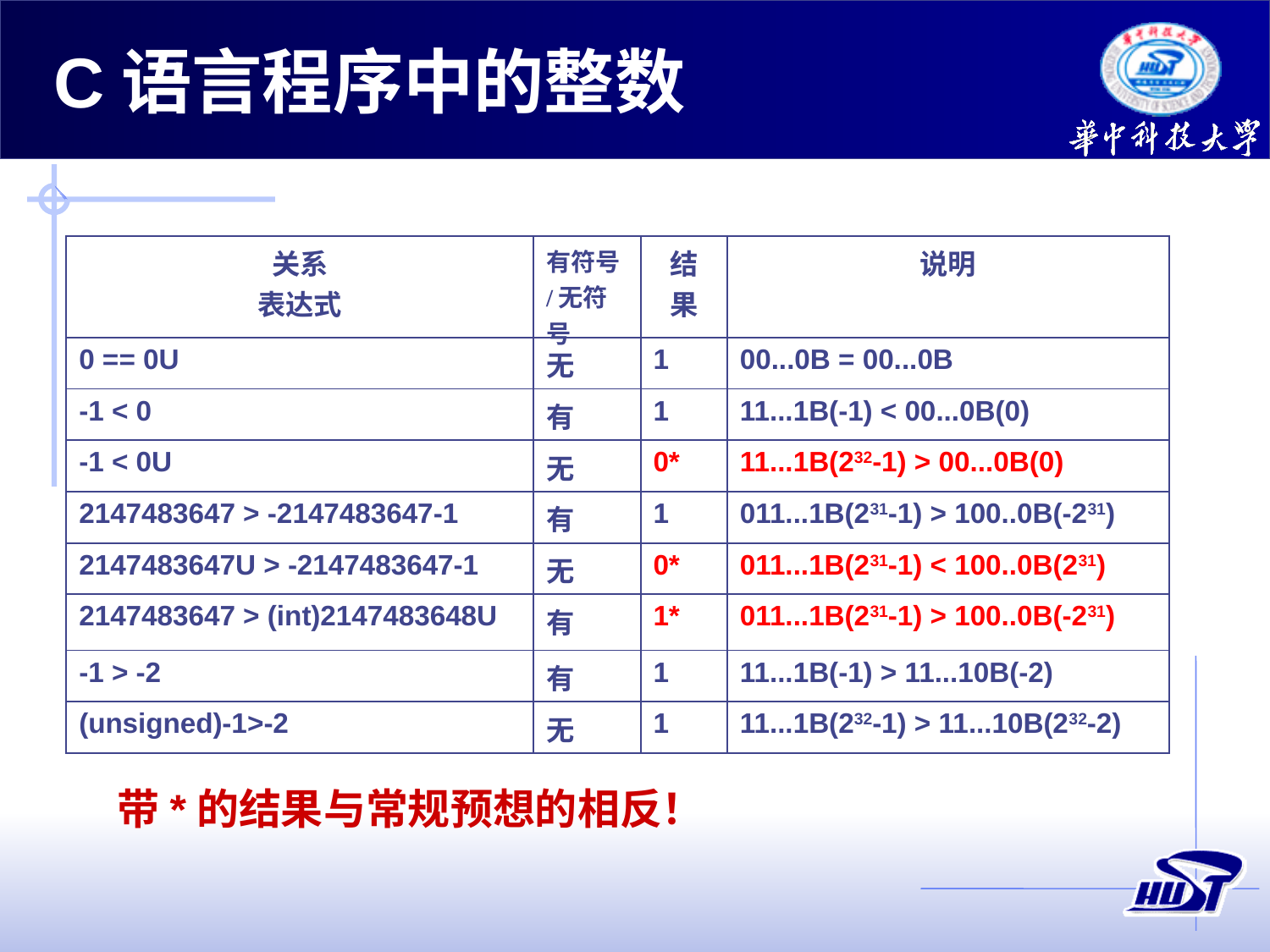

C语言程序中的整数
| 关系 表达式 | 有符号/无符号 | 结 果 | 说明 |
| --- | --- | --- | --- |
| 0 == 0U | 无 | 1 | 00...0B = 00...0B |
| -1 < 0 | 有 | 1 | 11...1B(-1) < 00...0B(0) |
| -1 < 0U | 无 | 0\* | 11...1B(232-1) > 00...0B(0) |
| 2147483647 > -2147483647-1 | 有 | 1 | 011...1B(231-1) > 100..0B(-231) |
| 2147483647U > -2147483647-1 | 无 | 0\* | 011...1B(231-1) < 100..0B(231) |
| 2147483647 > (int)2147483648U | 有 | 1\* | 011...1B(231-1) > 100..0B(-231) |
| -1 > -2 | 有 | 1 | 11...1B(-1) > 11...10B(-2) |
| (unsigned)-1>-2 | 无 | 1 | 11...1B(232-1) > 11...10B(232-2) |

带*的结果与常规预想的相反！